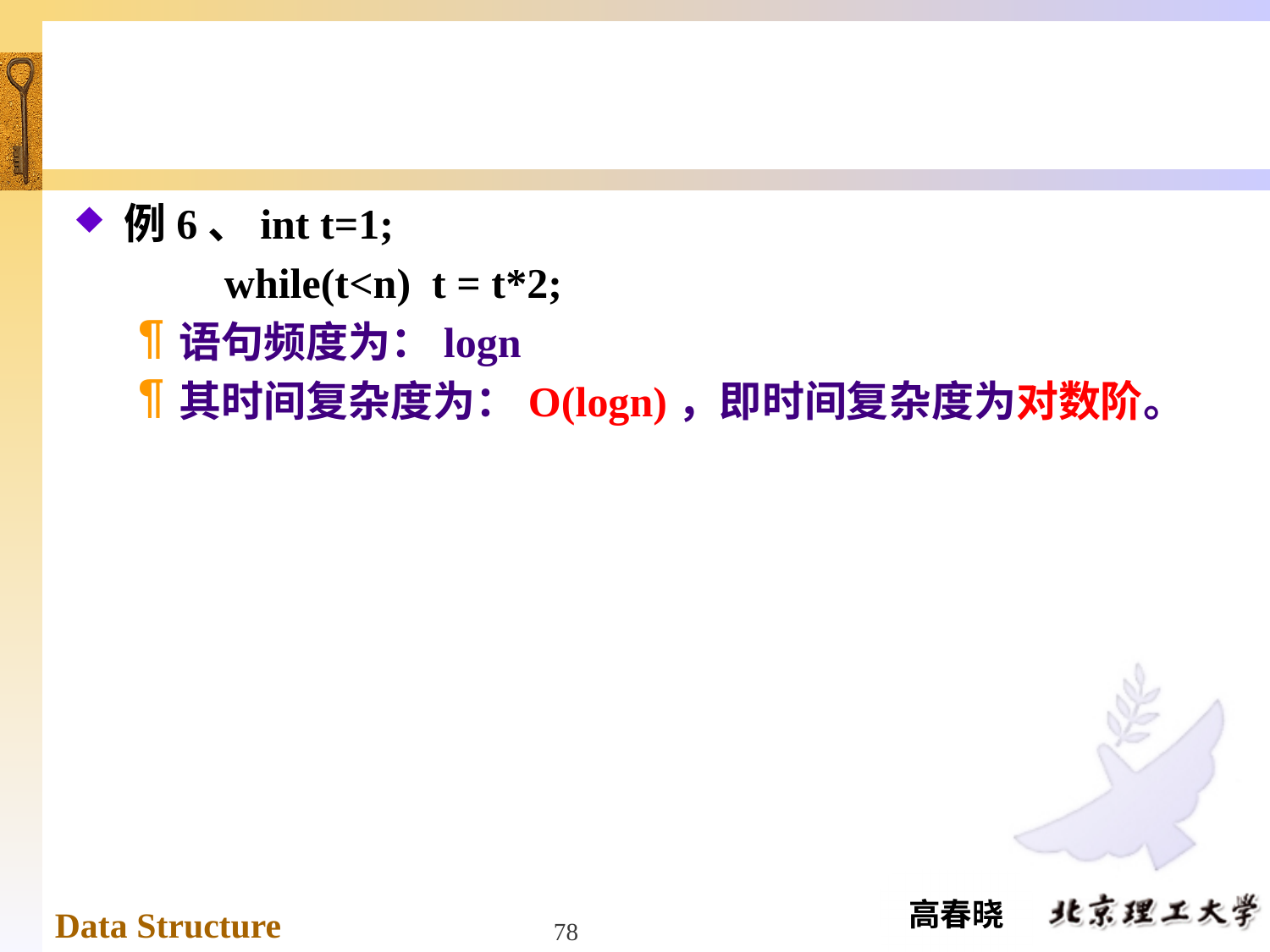

#
例6、int t=1;
              while(t<n)  t = t*2;
语句频度为：logn
其时间复杂度为：O(logn)，即时间复杂度为对数阶。

78